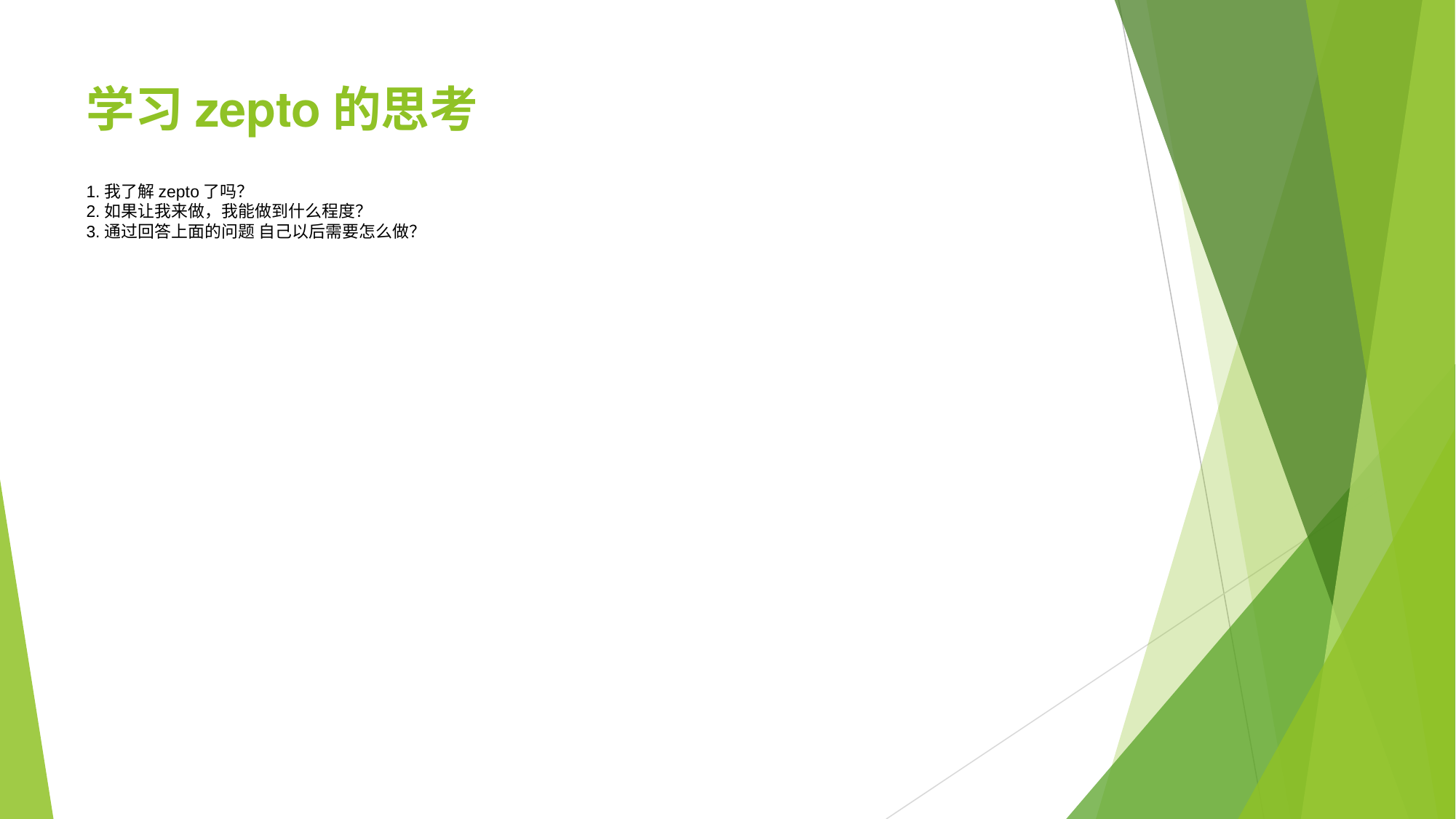

# 学习zepto的思考
1.我了解zepto了吗？
2.如果让我来做，我能做到什么程度？
3.通过回答上面的问题 自己以后需要怎么做？